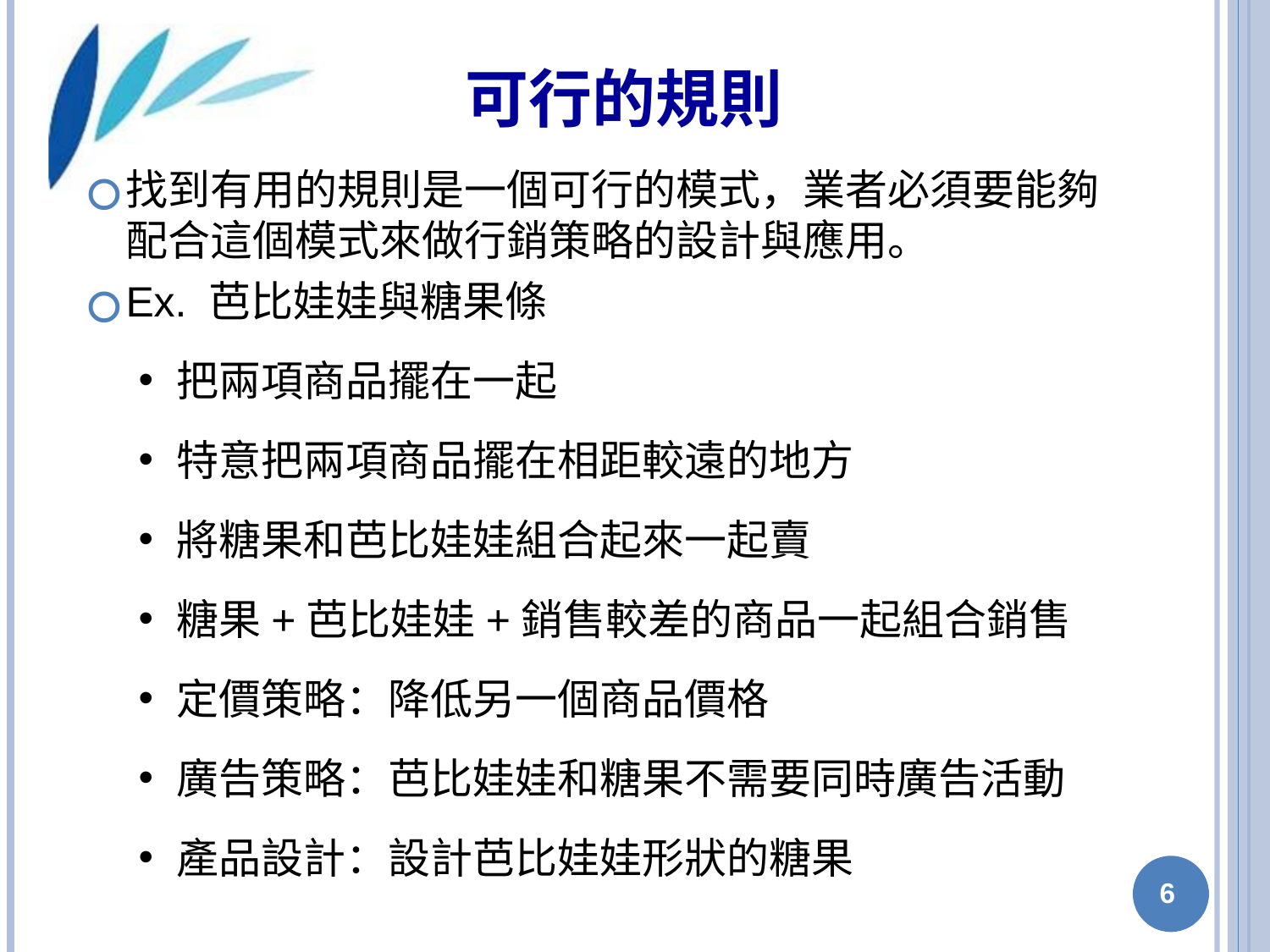

# 可行的規則
找到有用的規則是一個可行的模式，業者必須要能夠配合這個模式來做行銷策略的設計與應用。
Ex. 芭比娃娃與糖果條
把兩項商品擺在一起
特意把兩項商品擺在相距較遠的地方
將糖果和芭比娃娃組合起來一起賣
糖果+芭比娃娃+銷售較差的商品一起組合銷售
定價策略：降低另一個商品價格
廣告策略：芭比娃娃和糖果不需要同時廣告活動
產品設計：設計芭比娃娃形狀的糖果
6